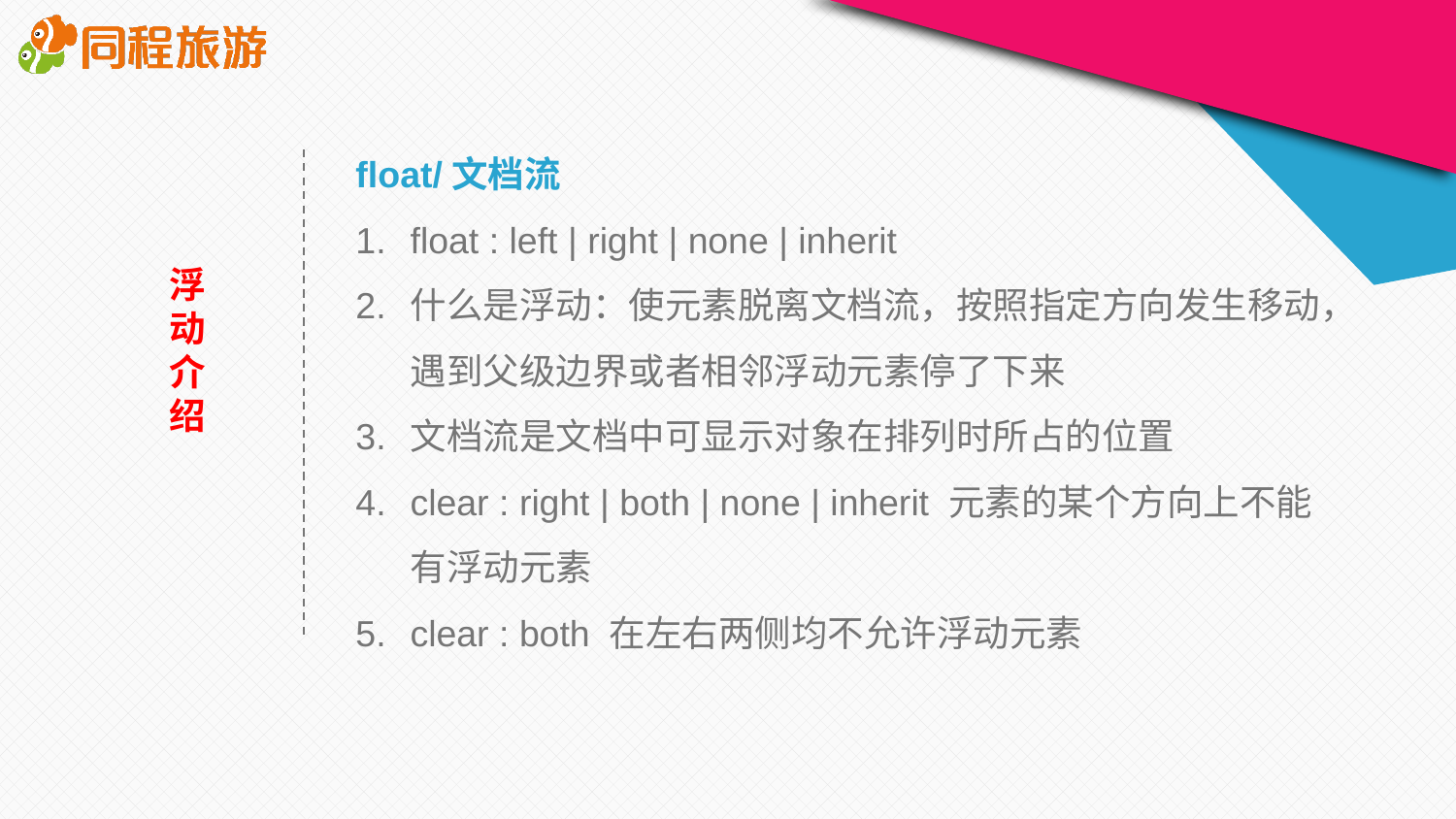

float/文档流
float : left | right | none | inherit
什么是浮动：使元素脱离文档流，按照指定方向发生移动，遇到父级边界或者相邻浮动元素停了下来
文档流是文档中可显示对象在排列时所占的位置
clear : right | both | none | inherit 元素的某个方向上不能有浮动元素
clear : both 在左右两侧均不允许浮动元素
浮动介绍